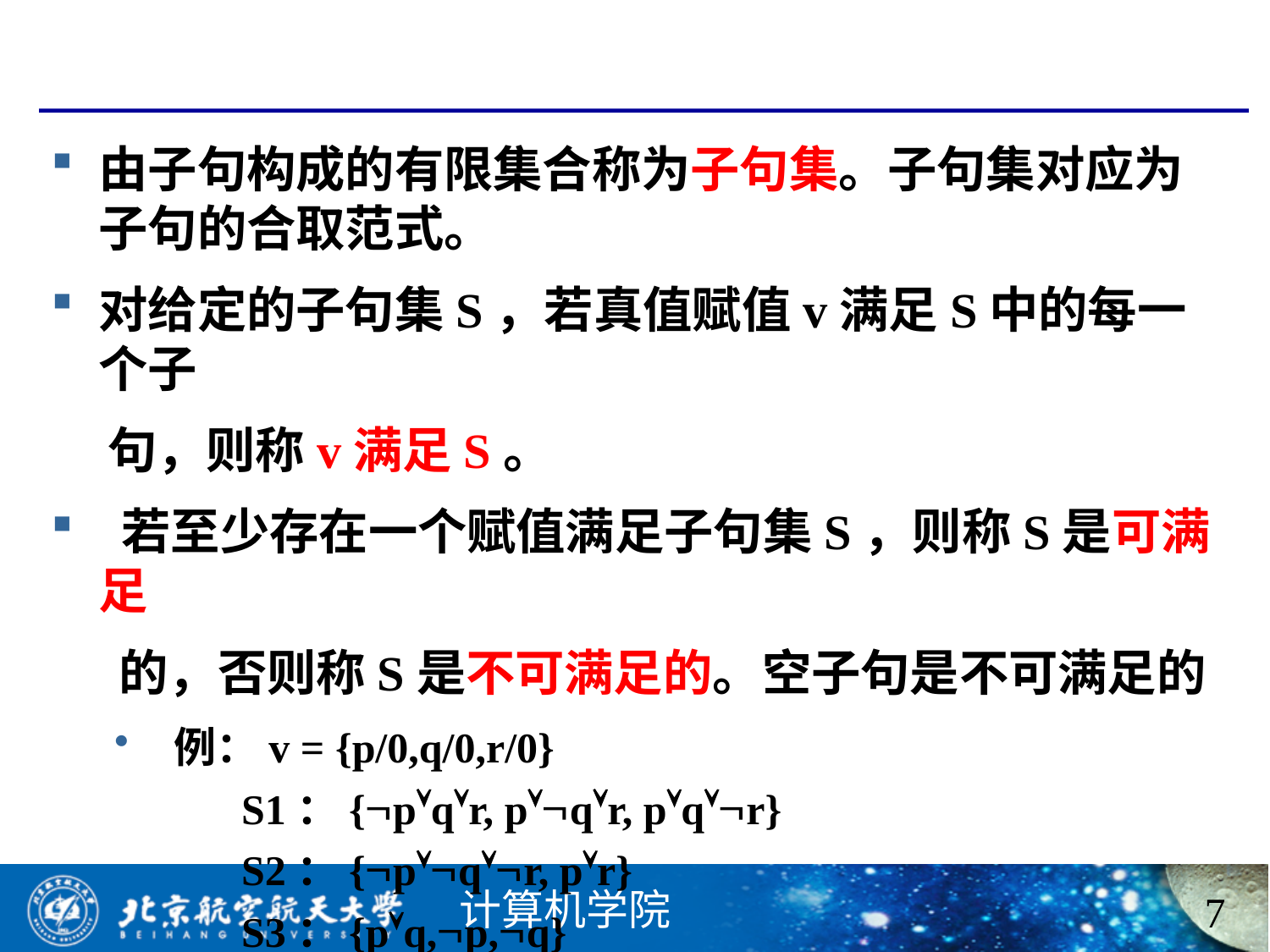

#
由子句构成的有限集合称为子句集。子句集对应为子句的合取范式。
对给定的子句集S，若真值赋值v满足S中的每一个子
    句，则称v满足S。
 若至少存在一个赋值满足子句集S，则称S是可满足
     的，否则称S是不可满足的。空子句是不可满足的
 例：v = {p/0,q/0,r/0}
            S1：{¬p∨q∨r, p∨¬q∨r, p∨q∨¬r}
            S2：{¬p∨¬q∨¬r, p∨r}
            S3：{p∨q,¬p,¬q}